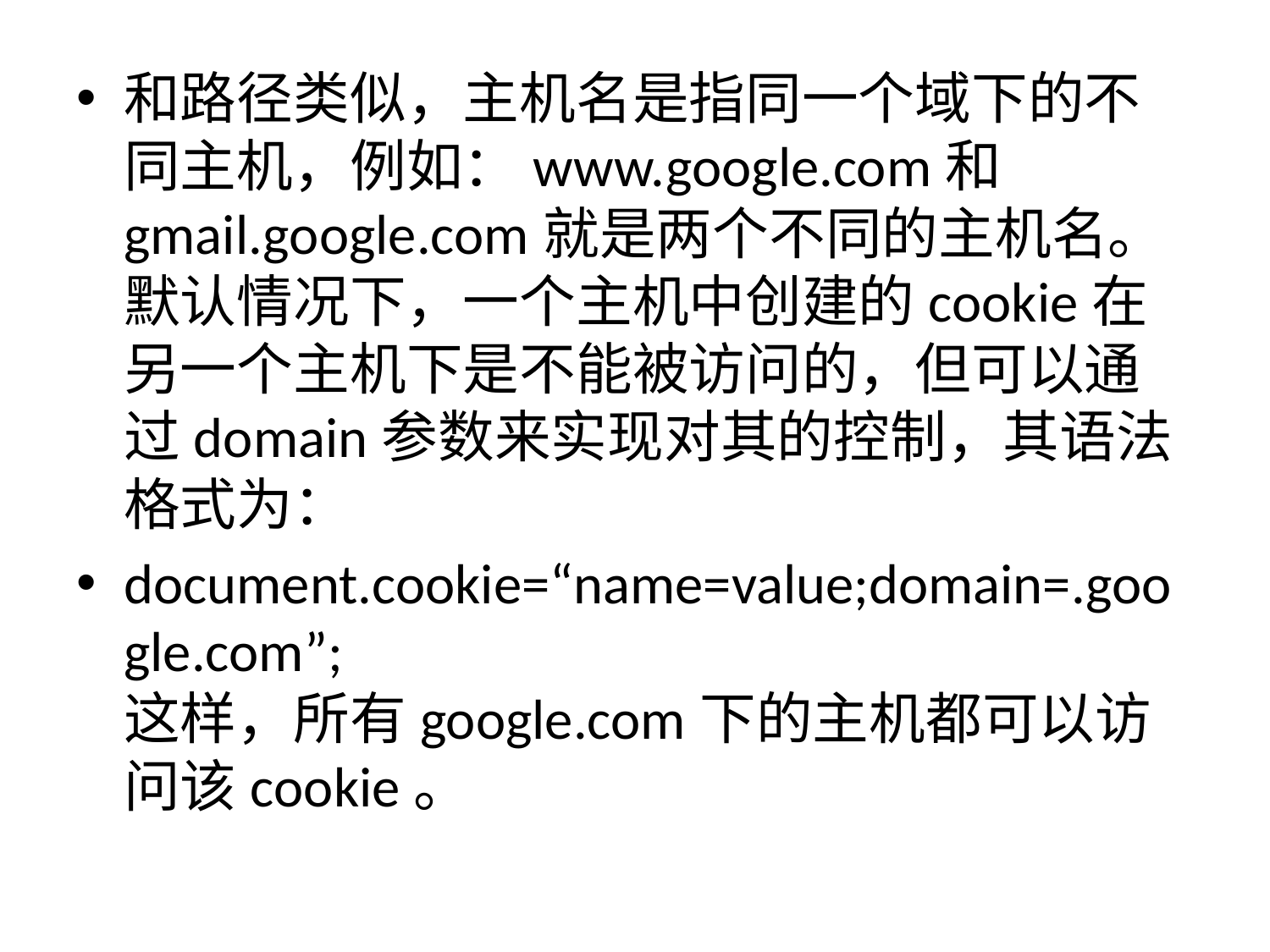

和路径类似，主机名是指同一个域下的不同主机，例如：www.google.com和gmail.google.com就是两个不同的主机名。默认情况下，一个主机中创建的cookie在另一个主机下是不能被访问的，但可以通过domain参数来实现对其的控制，其语法格式为：
document.cookie=“name=value;domain=.google.com”; 
这样，所有google.com下的主机都可以访问该cookie。